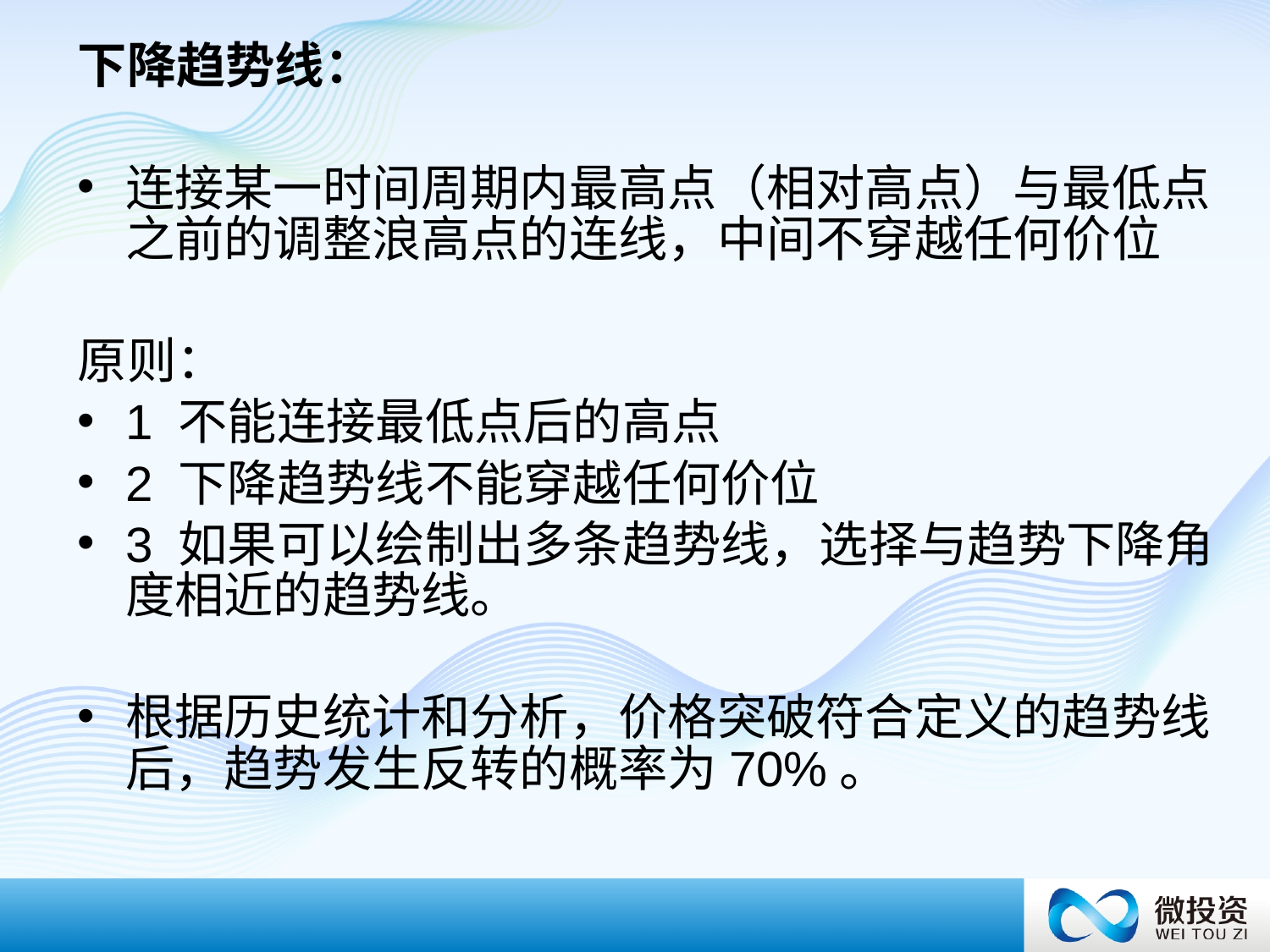

下降趋势线：

连接某一时间周期内最高点（相对高点）与最低点之前的调整浪高点的连线，中间不穿越任何价位

原则：
1 不能连接最低点后的高点
2 下降趋势线不能穿越任何价位
3 如果可以绘制出多条趋势线，选择与趋势下降角度相近的趋势线。

根据历史统计和分析，价格突破符合定义的趋势线后，趋势发生反转的概率为70%。